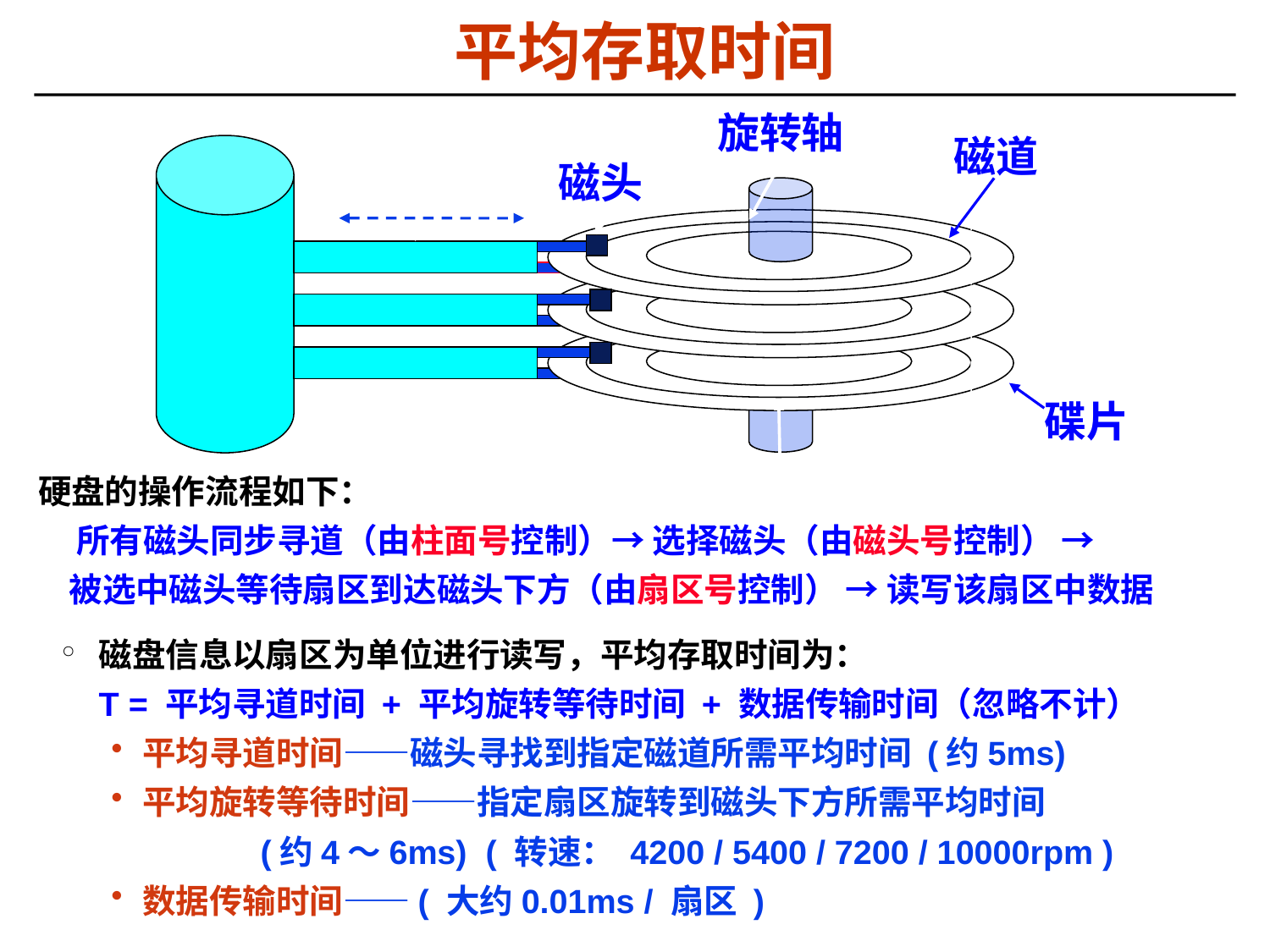

# 平均存取时间
旋转轴
磁道

磁头

碟片
硬盘的操作流程如下：
    所有磁头同步寻道（由柱面号控制）→ 选择磁头（由磁头号控制） →
   被选中磁头等待扇区到达磁头下方（由扇区号控制） → 读写该扇区中数据
磁盘信息以扇区为单位进行读写，平均存取时间为：
	T = 平均寻道时间 + 平均旋转等待时间 + 数据传输时间（忽略不计）
平均寻道时间——磁头寻找到指定磁道所需平均时间 (约5ms)
平均旋转等待时间——指定扇区旋转到磁头下方所需平均时间
                (约4～6ms)  ( 转速： 4200 / 5400 / 7200 / 10000rpm )
数据传输时间——( 大约0.01ms / 扇区 )